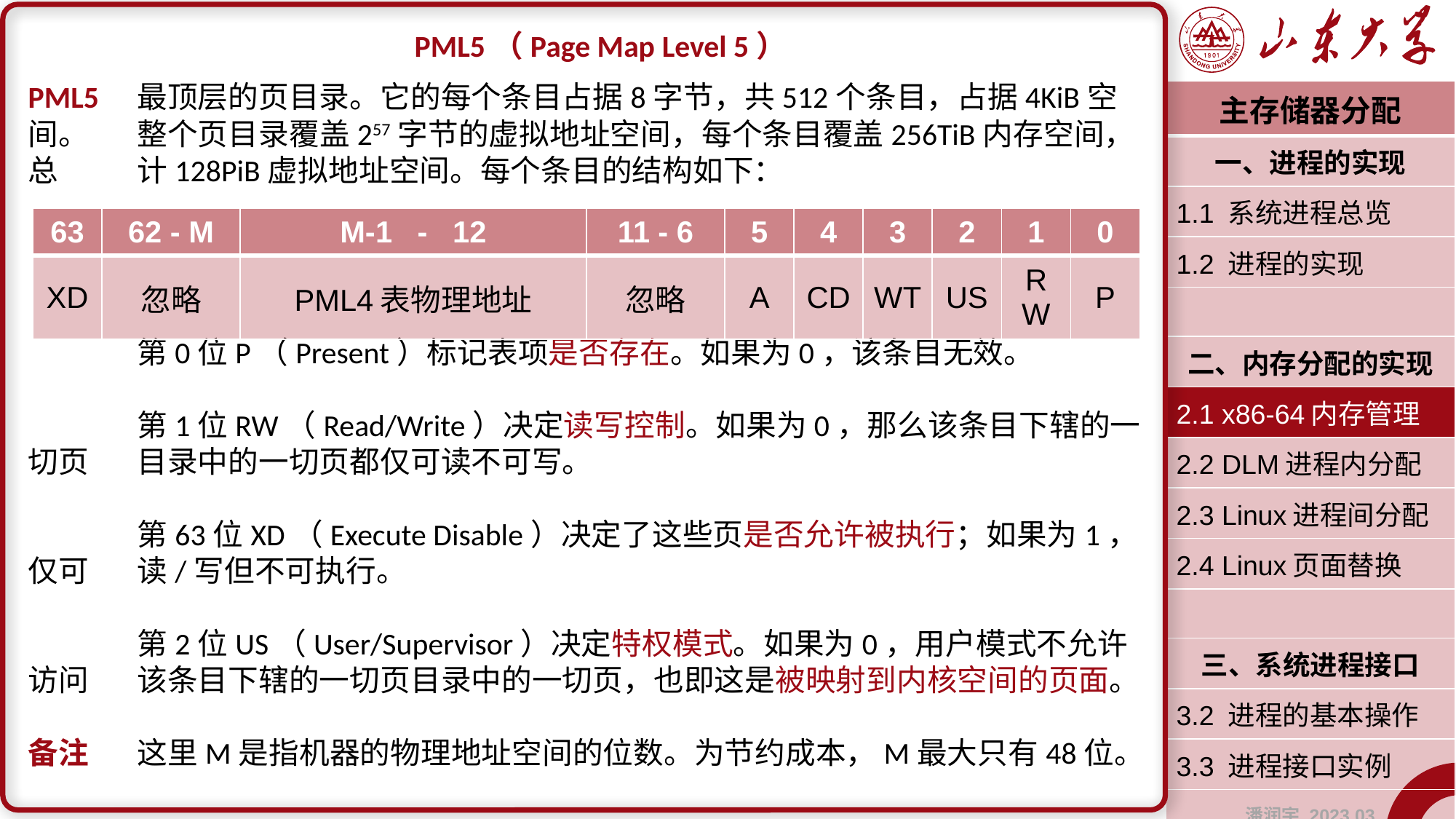

PML5（Page Map Level 5）
PML5	最顶层的页目录。它的每个条目占据8字节，共512个条目，占据4KiB空间。	整个页目录覆盖257字节的虚拟地址空间，每个条目覆盖256TiB内存空间，总	计128PiB虚拟地址空间。每个条目的结构如下：

	第0位P（Present）标记表项是否存在。如果为0，该条目无效。

	第1位RW（Read/Write）决定读写控制。如果为0，那么该条目下辖的一切页	目录中的一切页都仅可读不可写。

	第63位XD（Execute Disable）决定了这些页是否允许被执行；如果为1，仅可	读/写但不可执行。

	第2位US（User/Supervisor）决定特权模式。如果为0，用户模式不允许访问	该条目下辖的一切页目录中的一切页，也即这是被映射到内核空间的页面。

备注	这里M是指机器的物理地址空间的位数。为节约成本，M最大只有48位。
| 主存储器分配 |
| --- |
| 一、进程的实现 |
| 1.1 系统进程总览 |
| 1.2 进程的实现 |
|  |
| 二、内存分配的实现 |
| 2.1 x86-64内存管理 |
| 2.2 DLM进程内分配 |
| 2.3 Linux进程间分配 |
| 2.4 Linux页面替换 |
|  |
| 三、系统进程接口 |
| 3.2 进程的基本操作 |
| 3.3 进程接口实例 |
| 潘润宇 2023.03 |
| 63 | 62 - M | M-1 - 12 | 11 - 6 | 5 | 4 | 3 | 2 | 1 | 0 |
| --- | --- | --- | --- | --- | --- | --- | --- | --- | --- |
| XD | 忽略 | PML4表物理地址 | 忽略 | A | CD | WT | US | RW | P |